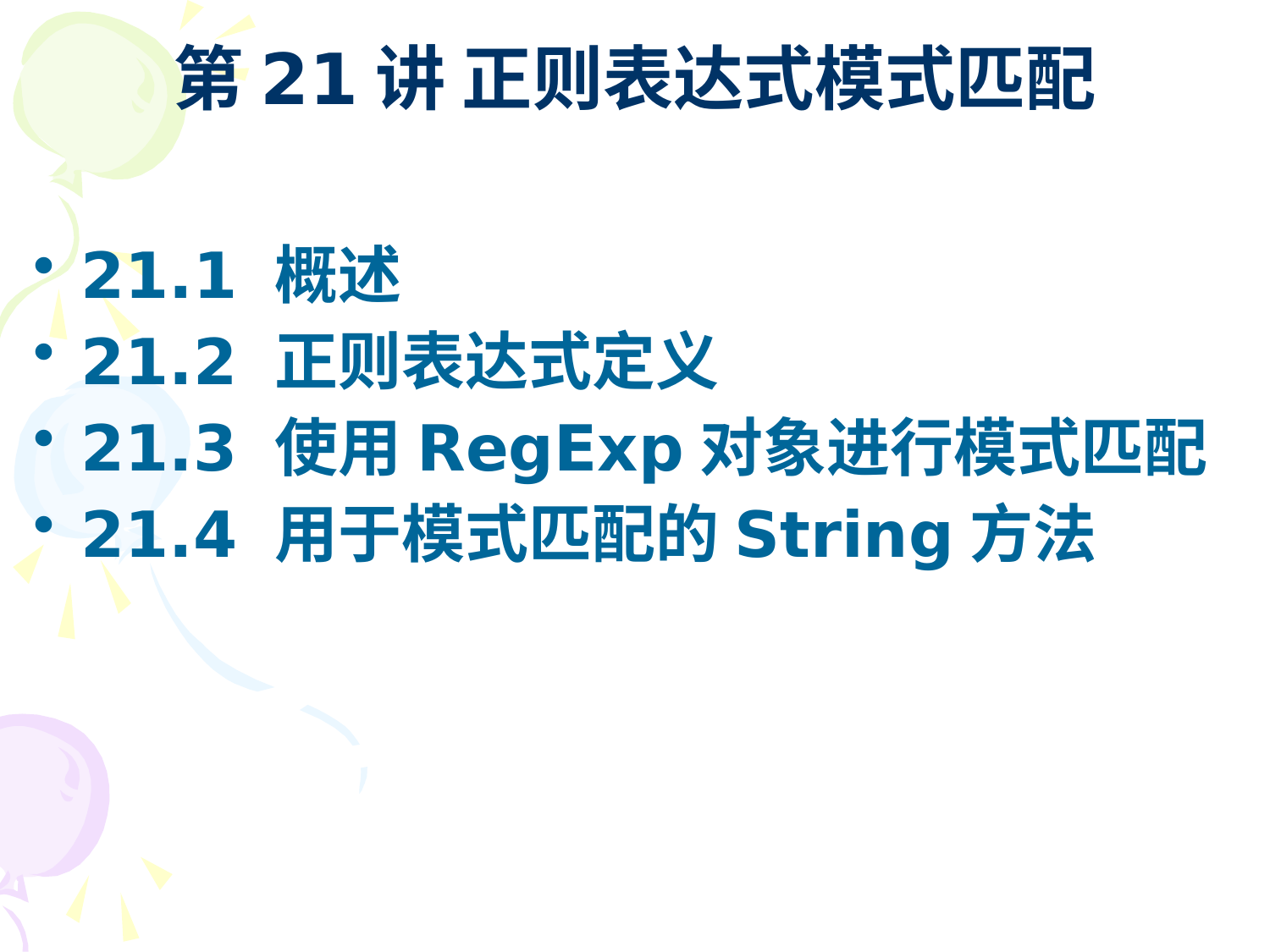

# 第21讲 正则表达式模式匹配
21.1 概述
21.2 正则表达式定义
21.3 使用RegExp对象进行模式匹配
21.4 用于模式匹配的String方法